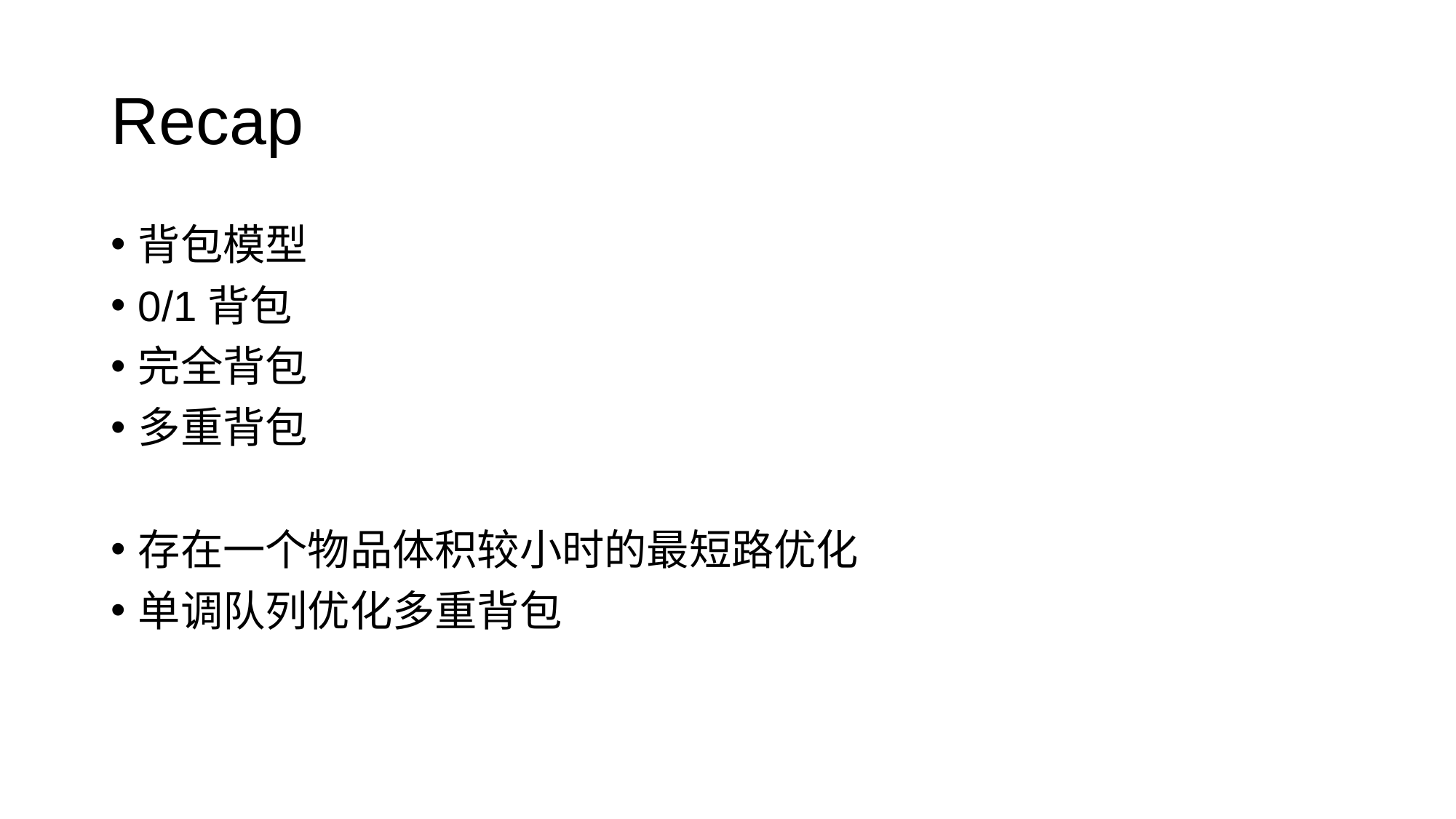

# Recap
背包模型
0/1背包
完全背包
多重背包

存在一个物品体积较小时的最短路优化
单调队列优化多重背包